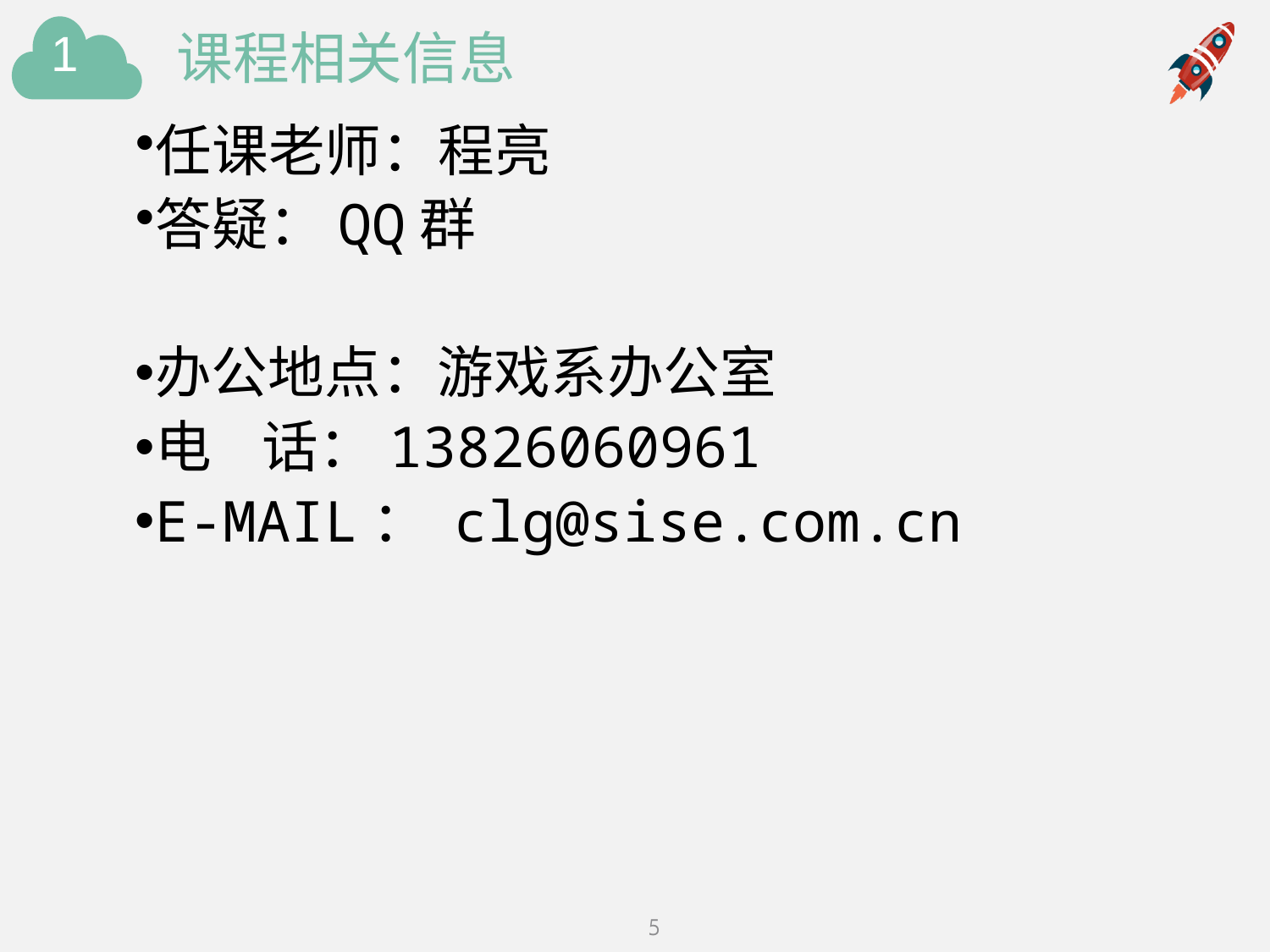

# 课程相关信息
任课老师：程亮
答疑：QQ群

办公地点：游戏系办公室
电    话：13826060961
E-MAIL： clg@sise.com.cn
5